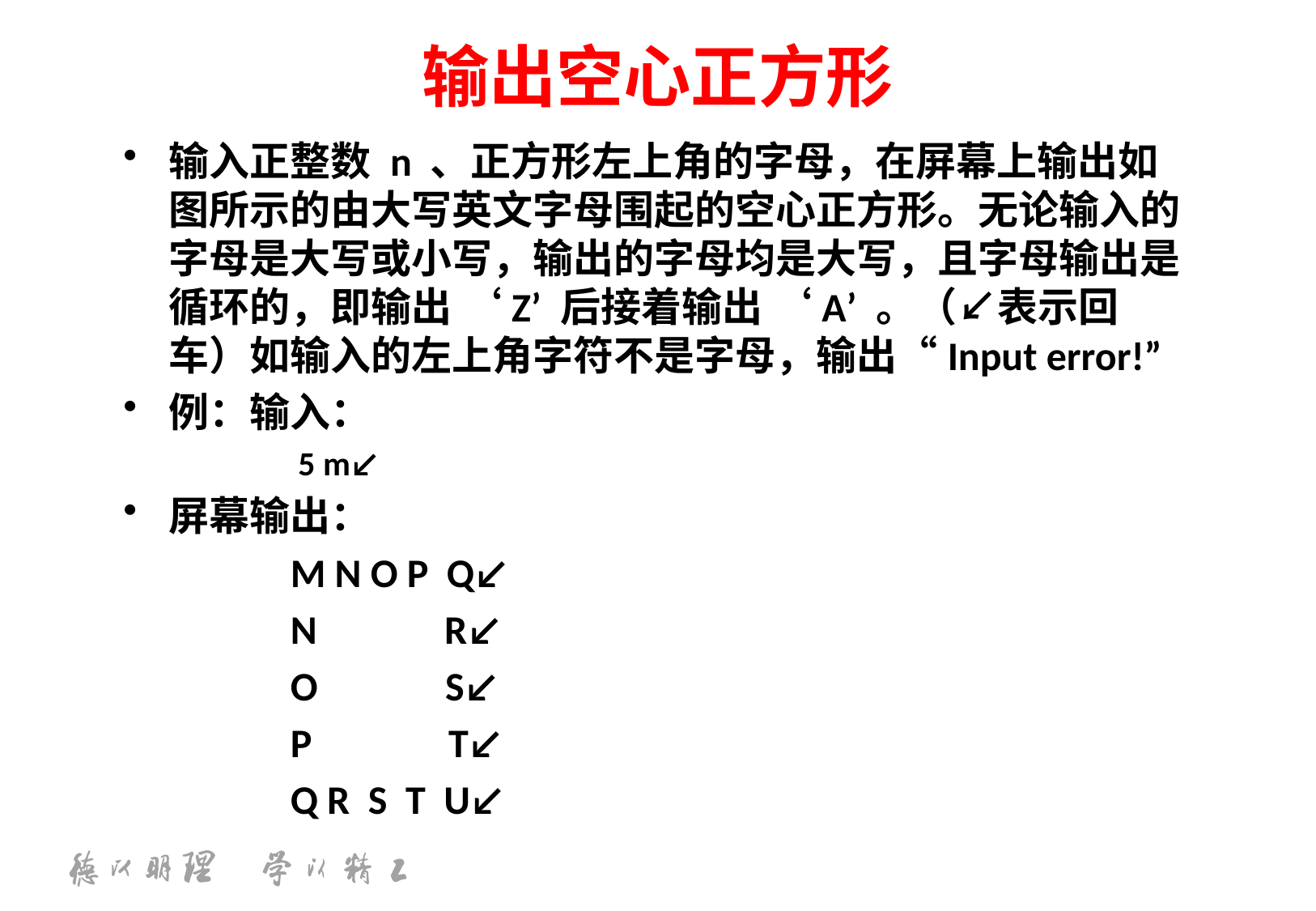

# 输出空心正方形
输入正整数 n 、正方形左上角的字母，在屏幕上输出如图所示的由大写英文字母围起的空心正方形。无论输入的字母是大写或小写，输出的字母均是大写，且字母输出是循环的，即输出 ‘Z’ 后接着输出 ‘A’ 。（↙表示回车）如输入的左上角字符不是字母，输出“Input error!”
例：输入：
 5 m↙
屏幕输出：
M N O P  Q↙
N              R↙
O              S↙
P               T↙
Q R  S  T  U↙

113